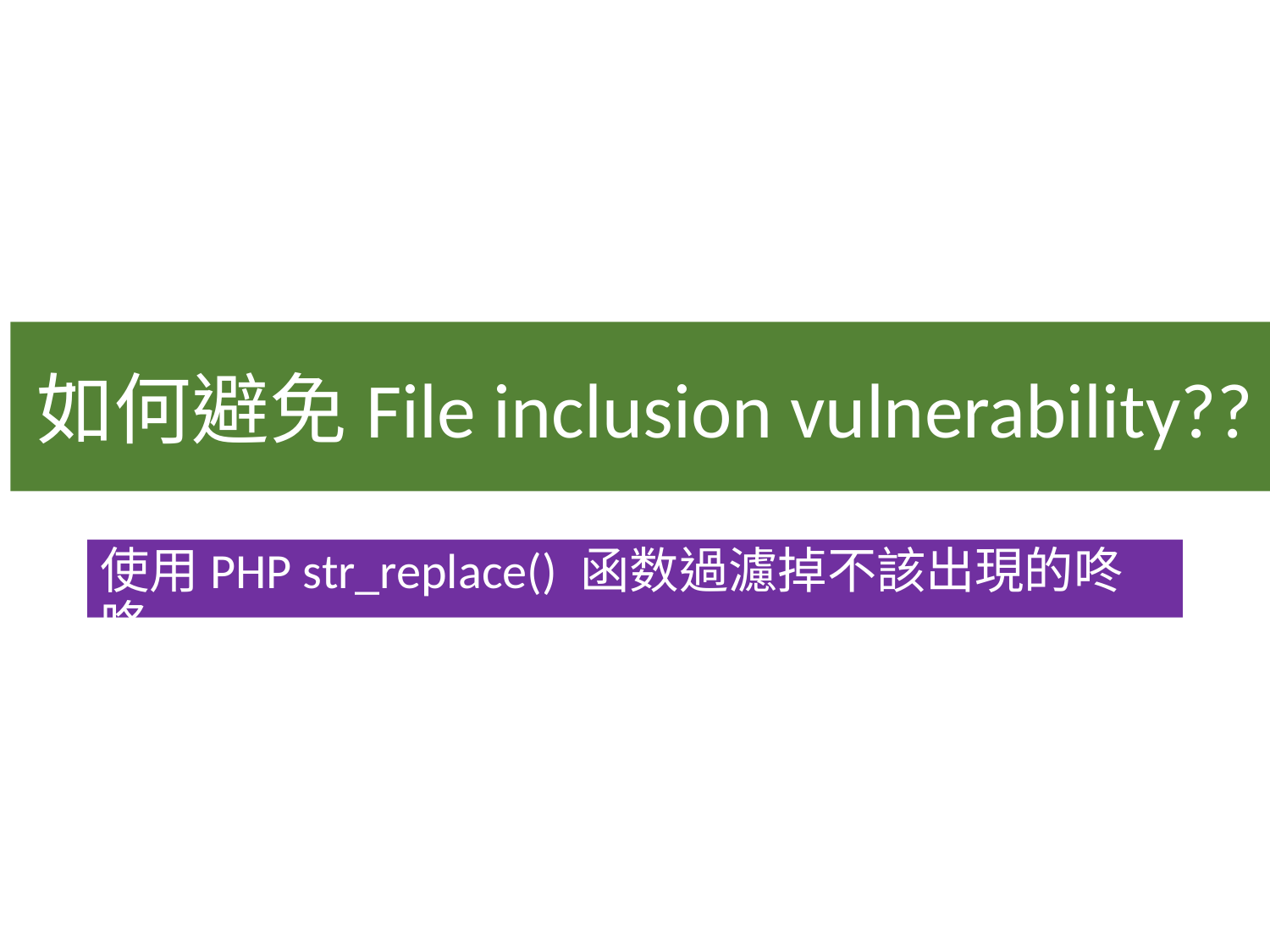

#
如何避免File inclusion vulnerability??
使用PHP str_replace() 函数過濾掉不該出現的咚咚